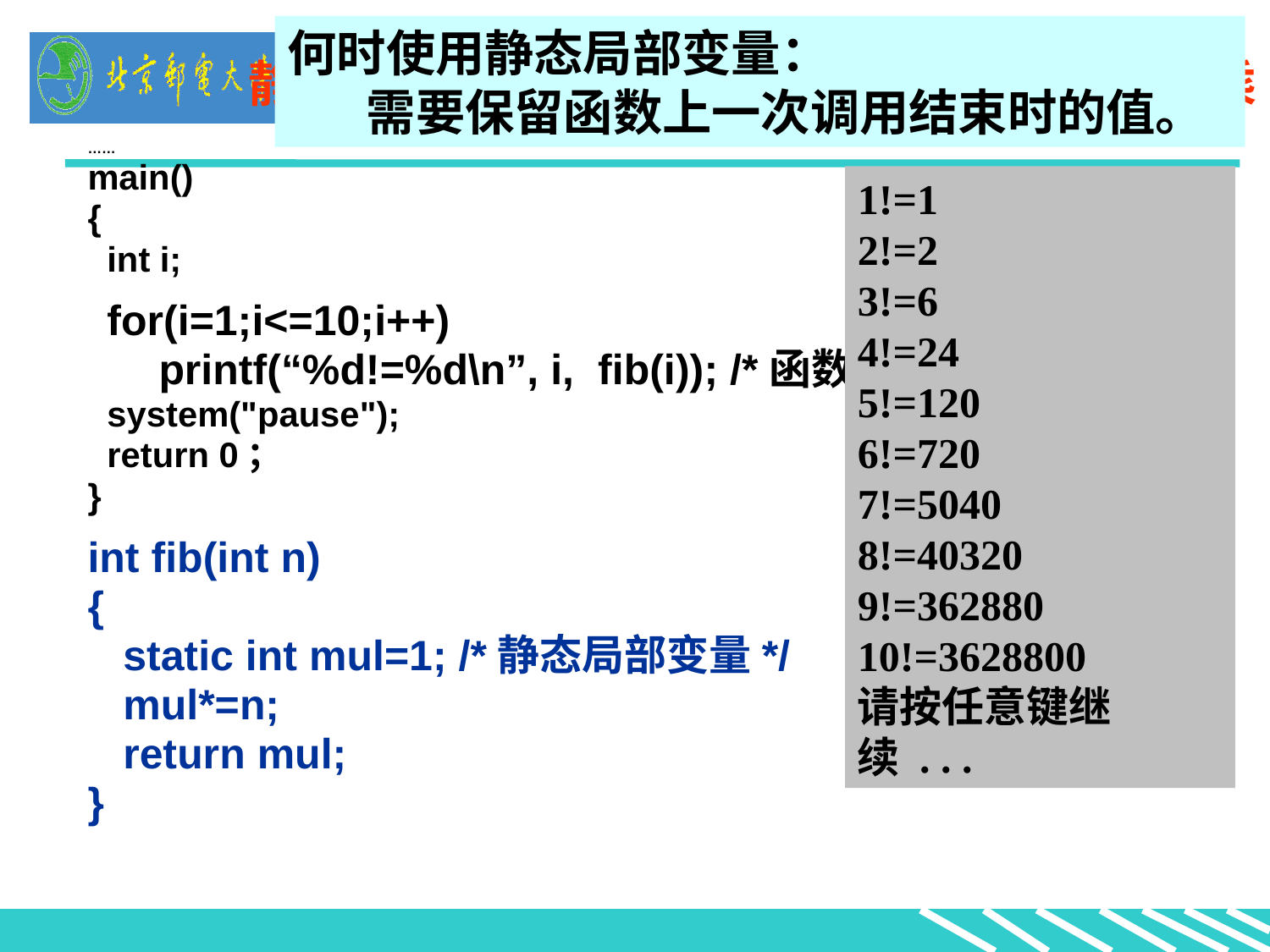

何时使用静态局部变量：
      需要保留函数上一次调用结束时的值。
静态局部变量示例：求1～10中各个数的阶乘
……
main()
{
  int i;

  for(i=1;i<=10;i++)
      printf(“%d!=%d\n”, i,  fib(i)); /*函数调用*/
  system("pause");
  return 0；
}

int fib(int n)
{
   static int mul=1; /*静态局部变量*/
   mul*=n;
   return mul;
}
1!=1
2!=2
3!=6
4!=24
5!=120
6!=720
7!=5040
8!=40320
9!=362880
10!=3628800
请按任意键继续 . . .